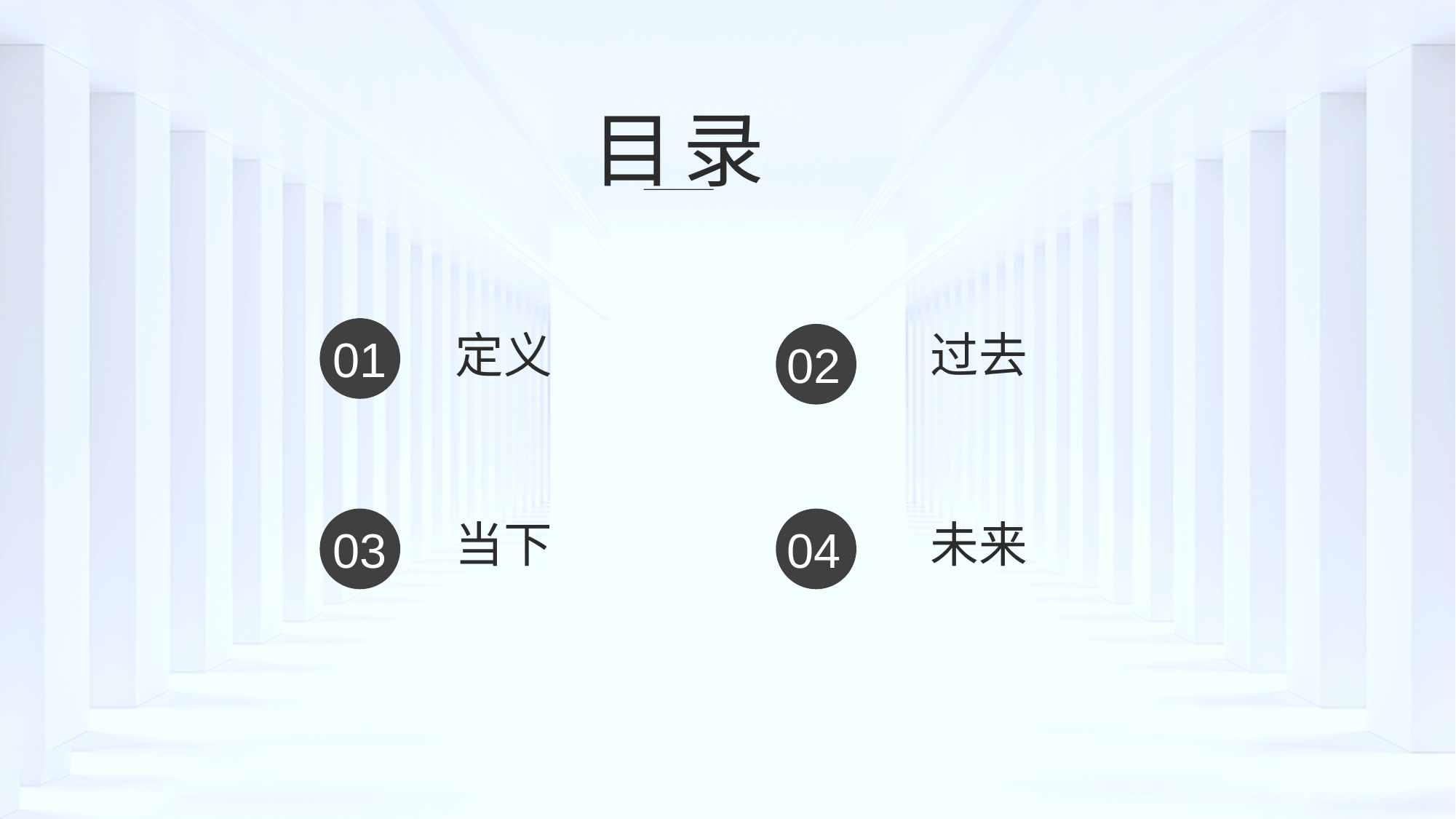

目 录

01

02
定义
过去

03
04
当下
未来